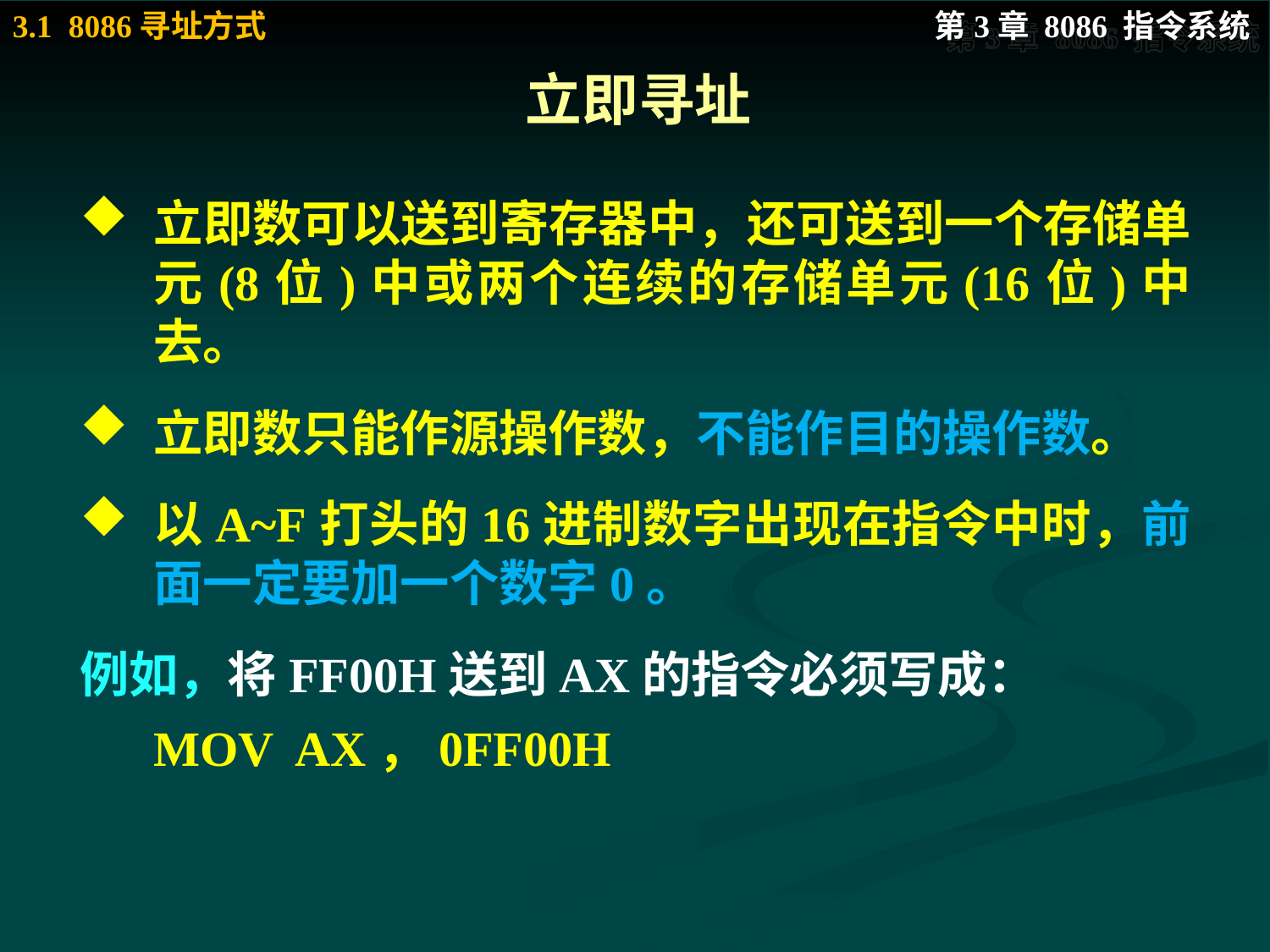

# 立即寻址
立即数可以送到寄存器中，还可送到一个存储单元(8位)中或两个连续的存储单元(16位)中去。
立即数只能作源操作数，不能作目的操作数。
以A~F打头的16进制数字出现在指令中时，前面一定要加一个数字0。
例如，将FF00H送到AX的指令必须写成：
      MOV  AX，0FF00H